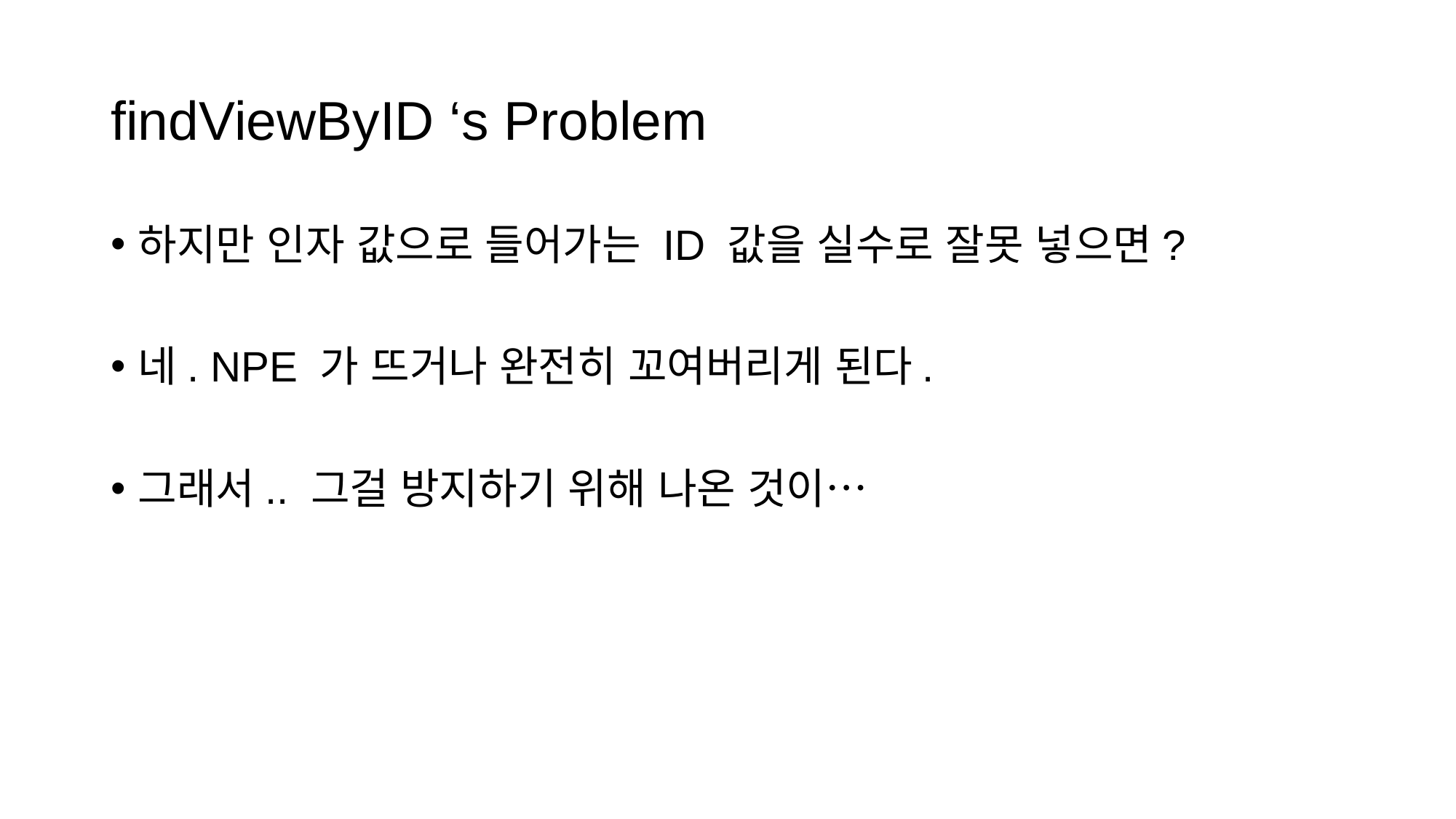

# findViewByID ‘s Problem
하지만 인자 값으로 들어가는 ID 값을 실수로 잘못 넣으면?

네. NPE 가 뜨거나 완전히 꼬여버리게 된다.

그래서.. 그걸 방지하기 위해 나온 것이…